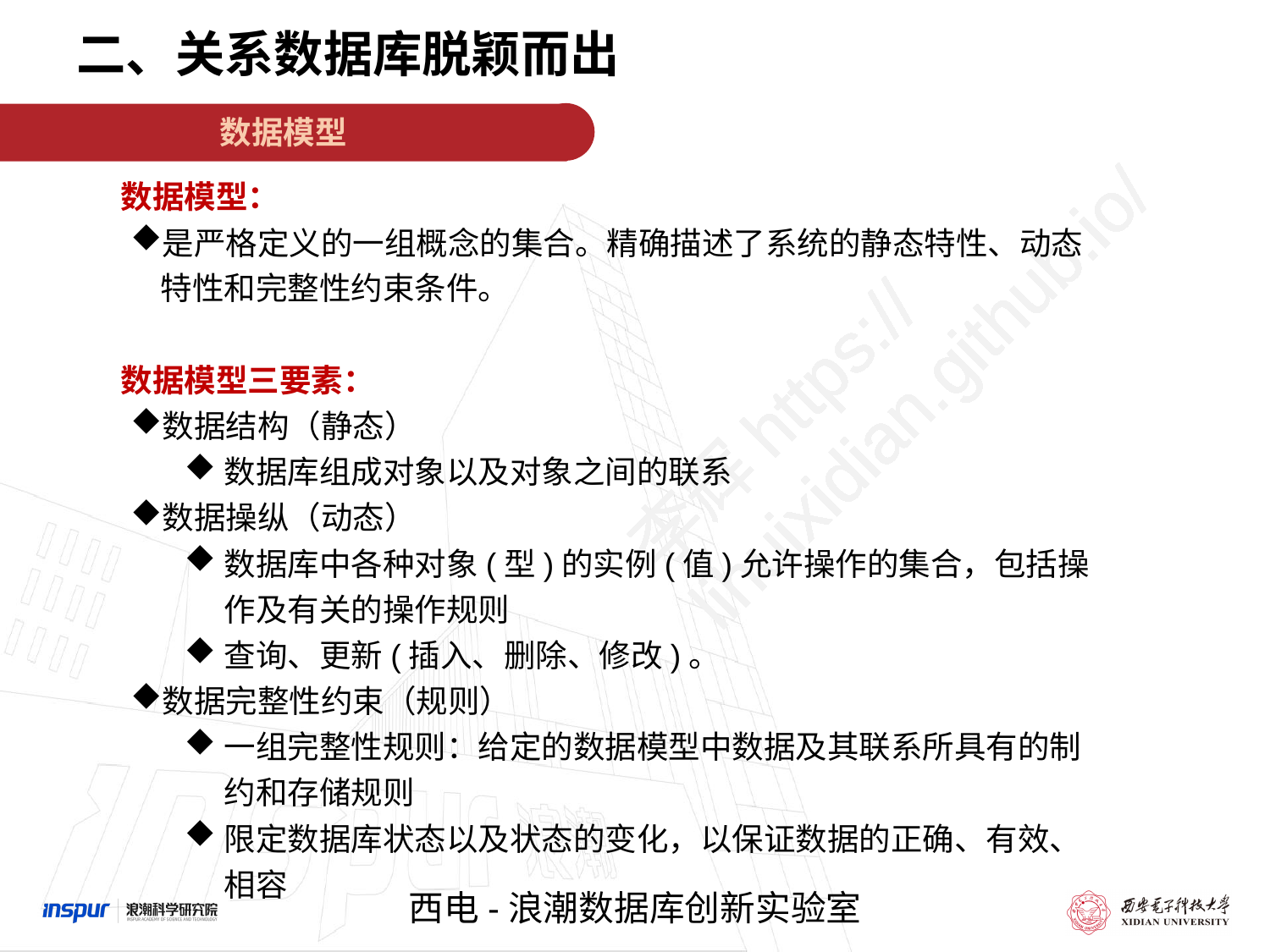

二、关系数据库脱颖而出

数据模型
数据模型：
是严格定义的一组概念的集合。精确描述了系统的静态特性、动态特性和完整性约束条件。

数据模型三要素：
数据结构（静态）
数据库组成对象以及对象之间的联系
数据操纵（动态）
数据库中各种对象(型)的实例(值)允许操作的集合，包括操作及有关的操作规则
查询、更新(插入、删除、修改)。
数据完整性约束（规则）
一组完整性规则：给定的数据模型中数据及其联系所具有的制约和存储规则
限定数据库状态以及状态的变化，以保证数据的正确、有效、相容